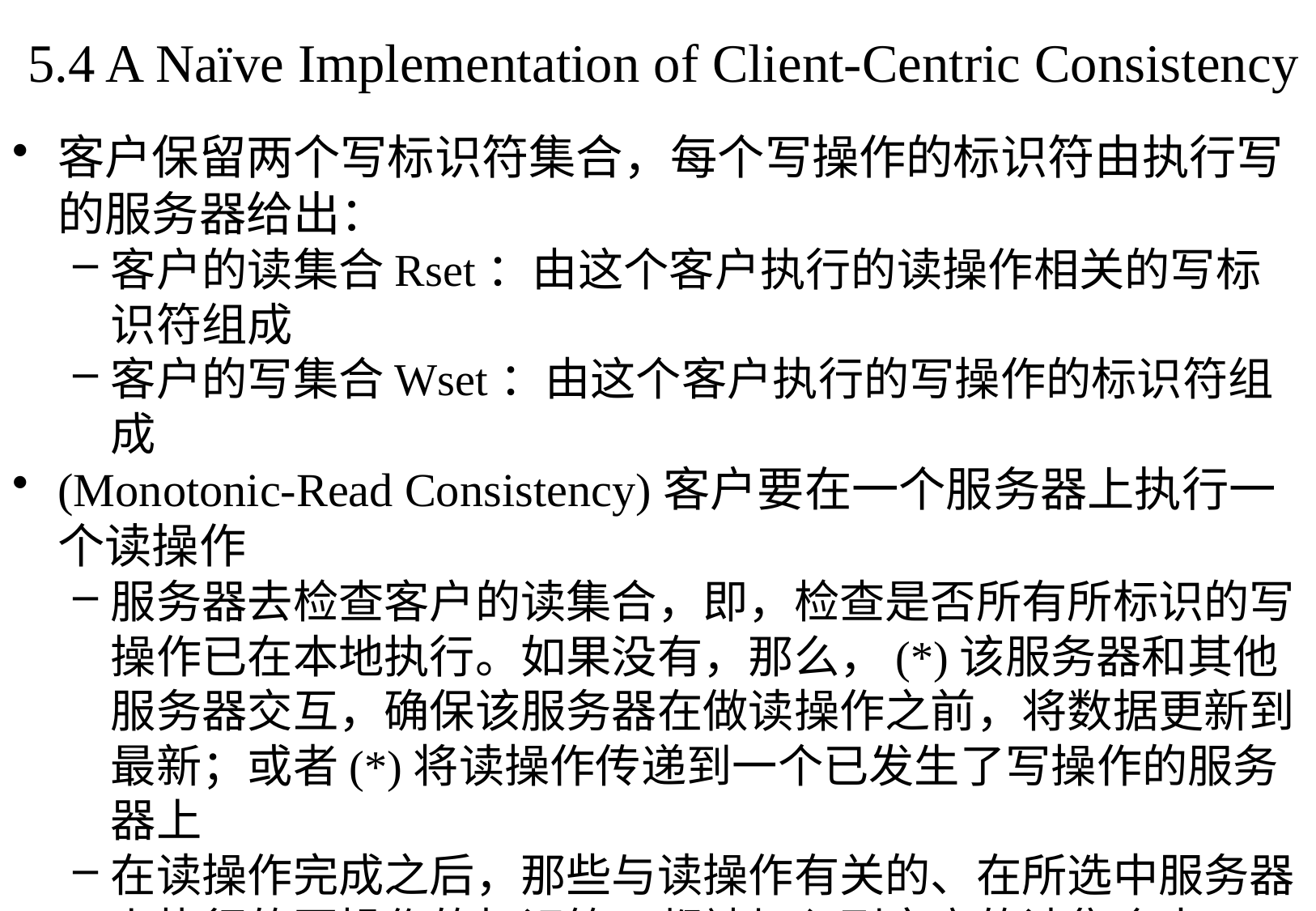

# 5.4 A Naïve Implementation of Client-Centric Consistency
客户保留两个写标识符集合，每个写操作的标识符由执行写的服务器给出：
客户的读集合Rset：由这个客户执行的读操作相关的写标识符组成
客户的写集合Wset：由这个客户执行的写操作的标识符组成
(Monotonic-Read Consistency)客户要在一个服务器上执行一个读操作
服务器去检查客户的读集合，即，检查是否所有所标识的写操作已在本地执行。如果没有，那么，(*)该服务器和其他服务器交互，确保该服务器在做读操作之前，将数据更新到最新；或者(*)将读操作传递到一个已发生了写操作的服务器上
在读操作完成之后，那些与读操作有关的、在所选中服务器上执行的写操作的标识符，都被加入到客户的读集合中